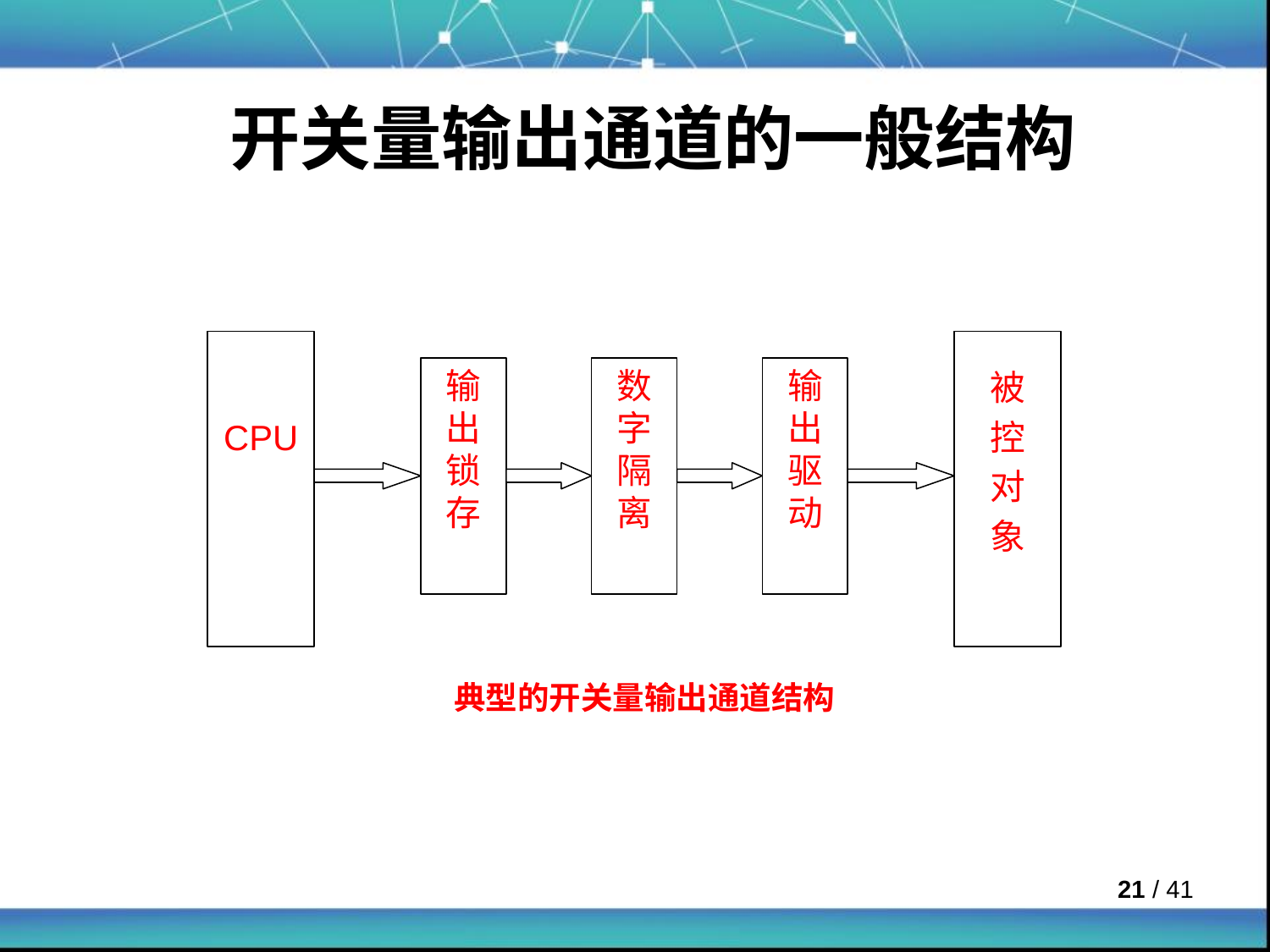

# 开关量输出通道的一般结构

CPU

被
控
对
象
输出锁存
数字隔离
输出驱动

典型的开关量输出通道结构
21 / 41